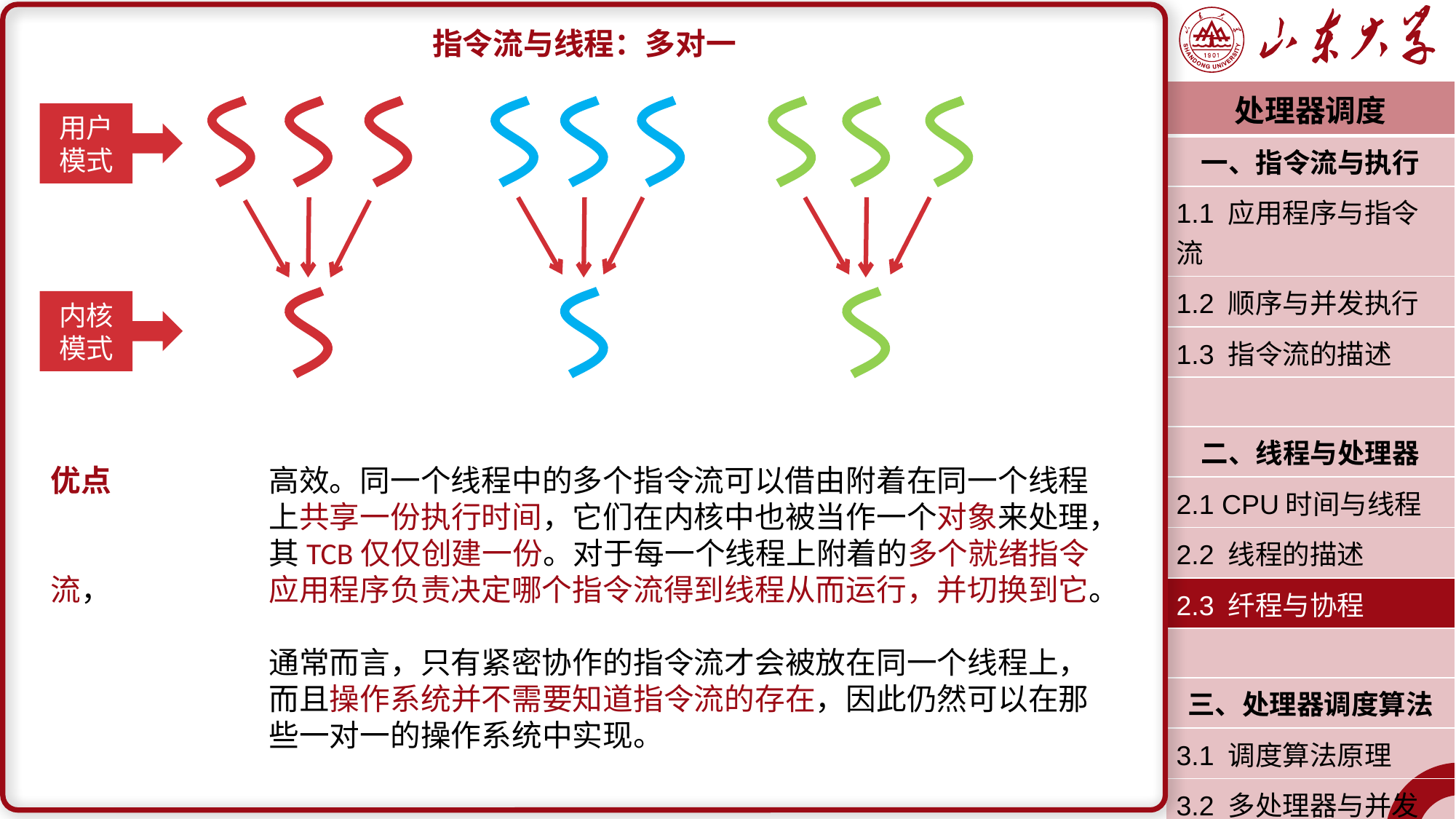

指令流与线程：多对一

优点		高效。同一个线程中的多个指令流可以借由附着在同一个线程		上共享一份执行时间，它们在内核中也被当作一个对象来处理，		其TCB仅仅创建一份。对于每一个线程上附着的多个就绪指令流，		应用程序负责决定哪个指令流得到线程从而运行，并切换到它。

		通常而言，只有紧密协作的指令流才会被放在同一个线程上，		而且操作系统并不需要知道指令流的存在，因此仍然可以在那		些一对一的操作系统中实现。
| 处理器调度 |
| --- |
| 一、指令流与执行 |
| 1.1 应用程序与指令流 |
| 1.2 顺序与并发执行 |
| 1.3 指令流的描述 |
|  |
| 二、线程与处理器 |
| 2.1 CPU时间与线程 |
| 2.2 线程的描述 |
| 2.3 纤程与协程 |
|  |
| 三、处理器调度算法 |
| 3.1 调度算法原理 |
| 3.2 多处理器与并发 |
| 潘润宇 2023.03 |

用户模式
内核模式